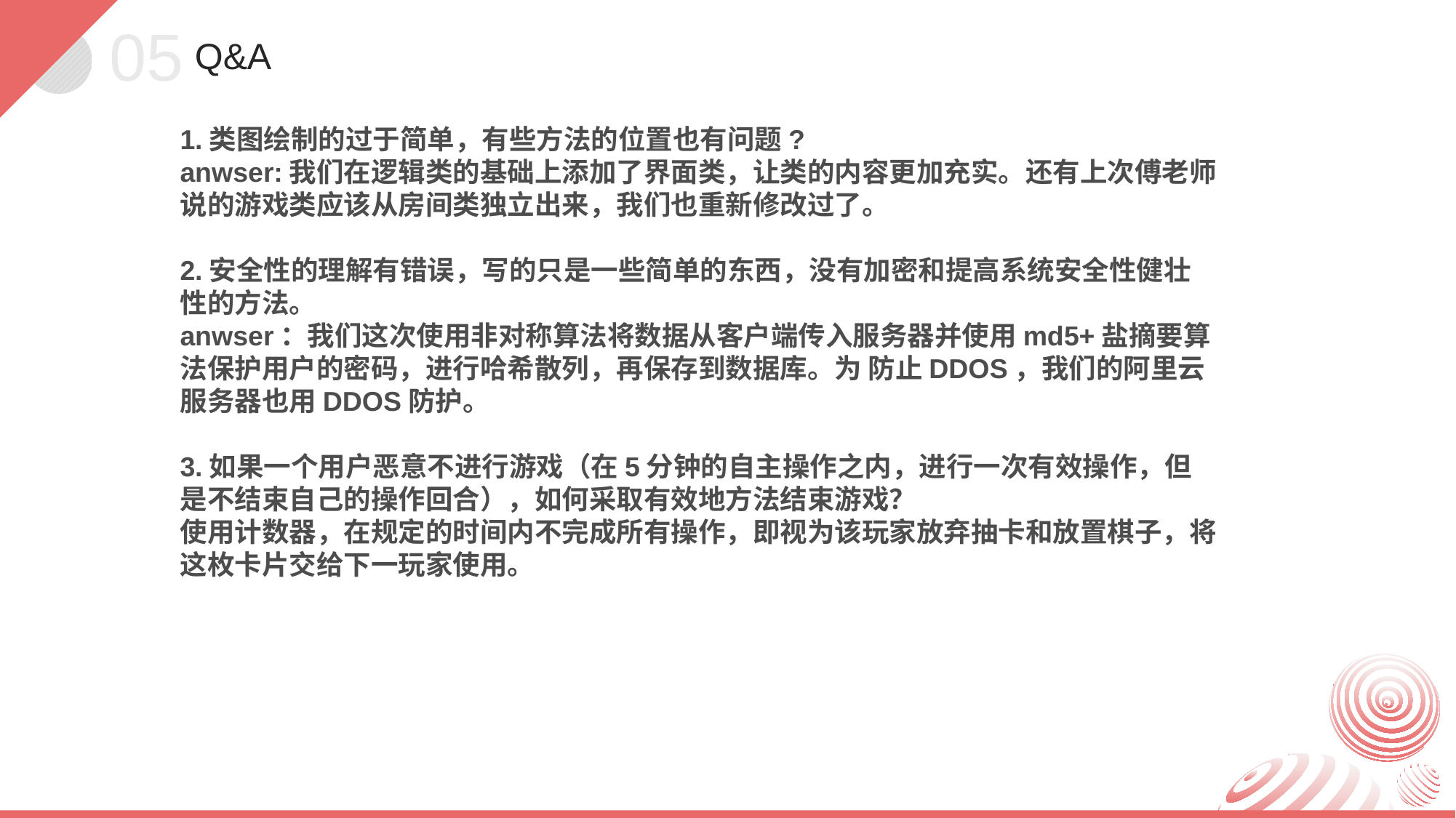

05
Q&A
1.类图绘制的过于简单，有些方法的位置也有问题?
anwser:我们在逻辑类的基础上添加了界面类，让类的内容更加充实。还有上次傅老师说的游戏类应该从房间类独立出来，我们也重新修改过了。

2.安全性的理解有错误，写的只是一些简单的东西，没有加密和提高系统安全性健壮性的方法。
anwser：我们这次使用非对称算法将数据从客户端传入服务器并使用md5+盐摘要算法保护用户的密码，进行哈希散列，再保存到数据库。为 防止DDOS，我们的阿里云服务器也用DDOS防护。

3.如果一个用户恶意不进行游戏（在5分钟的自主操作之内，进行一次有效操作，但是不结束自己的操作回合），如何采取有效地方法结束游戏？
使用计数器，在规定的时间内不完成所有操作，即视为该玩家放弃抽卡和放置棋子，将这枚卡片交给下一玩家使用。